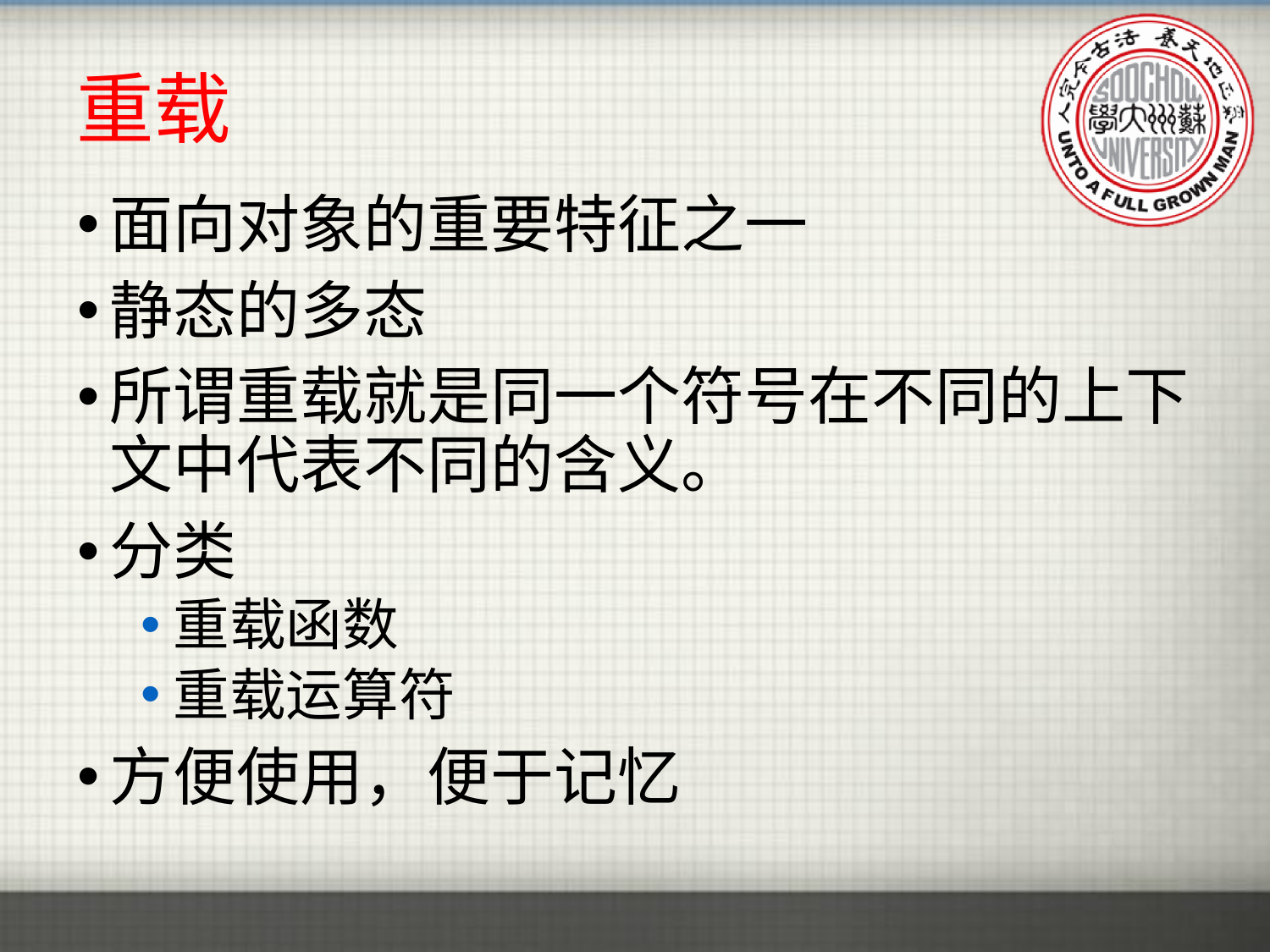

# 重载
面向对象的重要特征之一
静态的多态
所谓重载就是同一个符号在不同的上下文中代表不同的含义。
分类
重载函数
重载运算符
方便使用，便于记忆